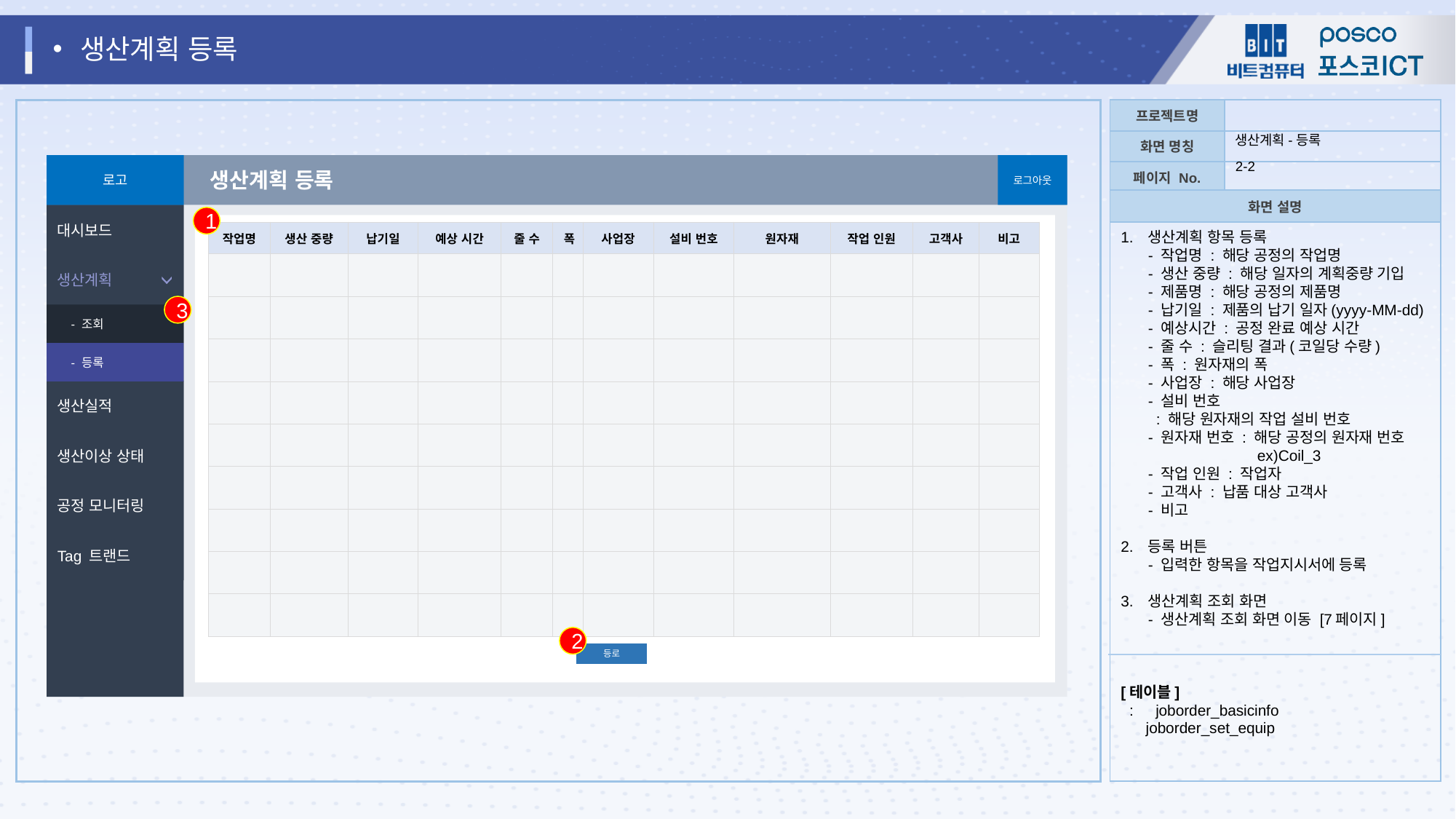

생산계획 등록

생산계획-등록
2-2

로고
로그아웃

생산계획 등록
대시보드
1

| 작업명 | 생산 중량 | 납기일 | 예상 시간 | 줄 수 | 폭 | 사업장 | 설비 번호 | 원자재 | 작업 인원 | 고객사 | 비고 |
| --- | --- | --- | --- | --- | --- | --- | --- | --- | --- | --- | --- |
|  |  |  |  |  |  |  |  |  |  |  |  |
|  |  |  |  |  |  |  |  |  |  |  |  |
|  |  |  |  |  |  |  |  |  |  |  |  |
|  |  |  |  |  |  |  |  |  |  |  |  |
|  |  |  |  |  |  |  |  |  |  |  |  |
|  |  |  |  |  |  |  |  |  |  |  |  |
|  |  |  |  |  |  |  |  |  |  |  |  |
|  |  |  |  |  |  |  |  |  |  |  |  |
|  |  |  |  |  |  |  |  |  |  |  |  |
생산계획 항목 등록
- 작업명 : 해당 공정의 작업명
- 생산 중량 : 해당 일자의 계획중량 기입
- 제품명 : 해당 공정의 제품명
- 납기일 : 제품의 납기 일자(yyyy-MM-dd)
- 예상시간 : 공정 완료 예상 시간
- 줄 수 : 슬리팅 결과(코일당 수량)
- 폭 : 원자재의 폭
- 사업장 : 해당 사업장
- 설비 번호
 : 해당 원자재의 작업 설비 번호
- 원자재 번호 : 해당 공정의 원자재 번호
	ex)Coil_3
- 작업 인원 : 작업자
- 고객사 : 납품 대상 고객사
- 비고

등록 버튼
- 입력한 항목을 작업지시서에 등록

생산계획 조회 화면
- 생산계획 조회 화면 이동 [7페이지]

[테이블]
  :　joborder_basicinfo
      joborder_set_equip

생산계획

3
    - 조회
    - 등록
생산실적
생산이상 상태
공정 모니터링
Tag 트랜드
2
등로